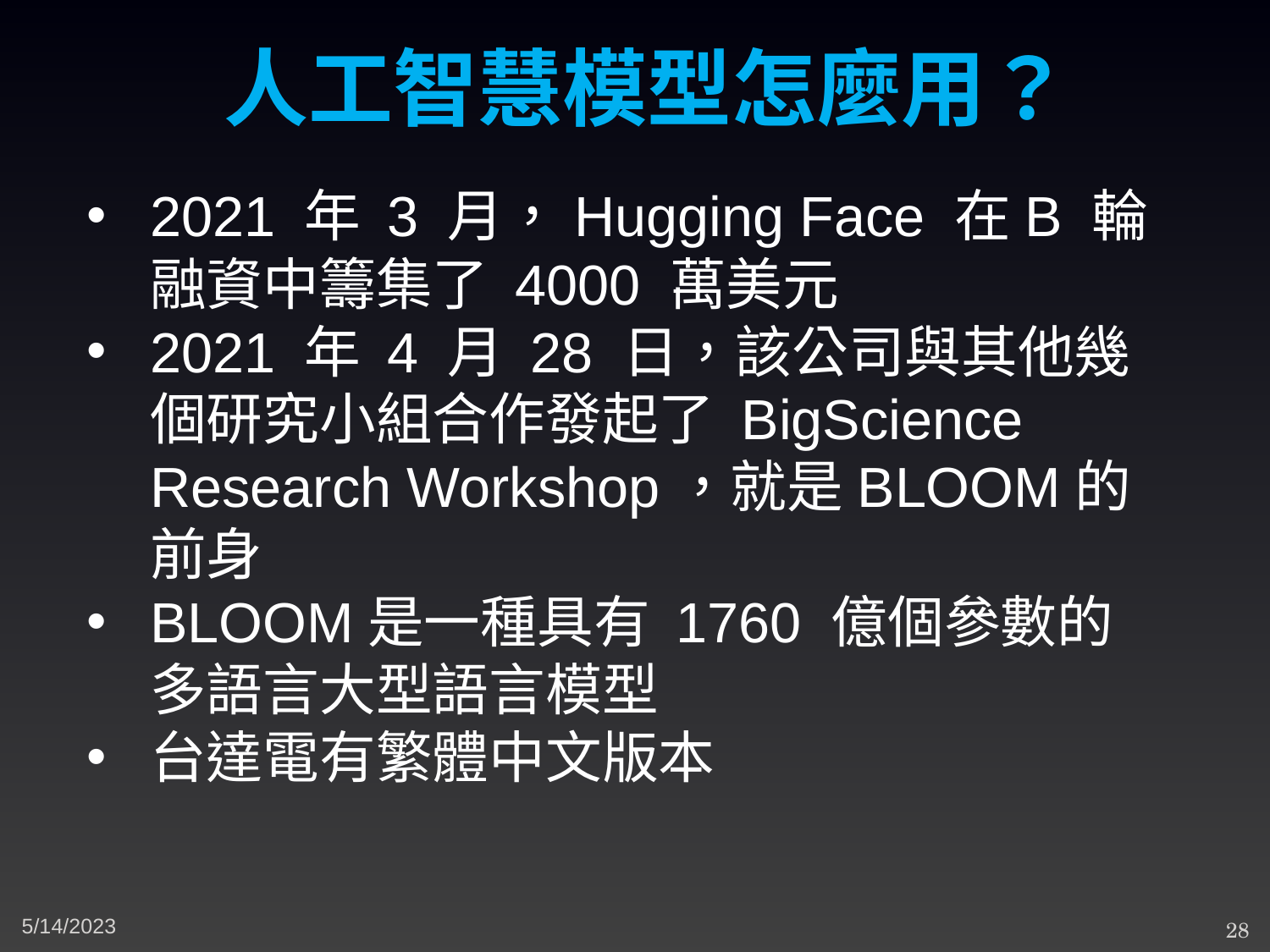

人工智慧模型怎麼用？
2021 年 3 月，Hugging Face 在B 輪融資中籌集了 4000 萬美元
2021 年 4 月 28 日，該公司與其他幾個研究小組合作發起了 BigScience Research Workshop，就是BLOOM的前身
BLOOM是一種具有 1760 億個參數的多語言大型語言模型
台達電有繁體中文版本

5/14/2023
28